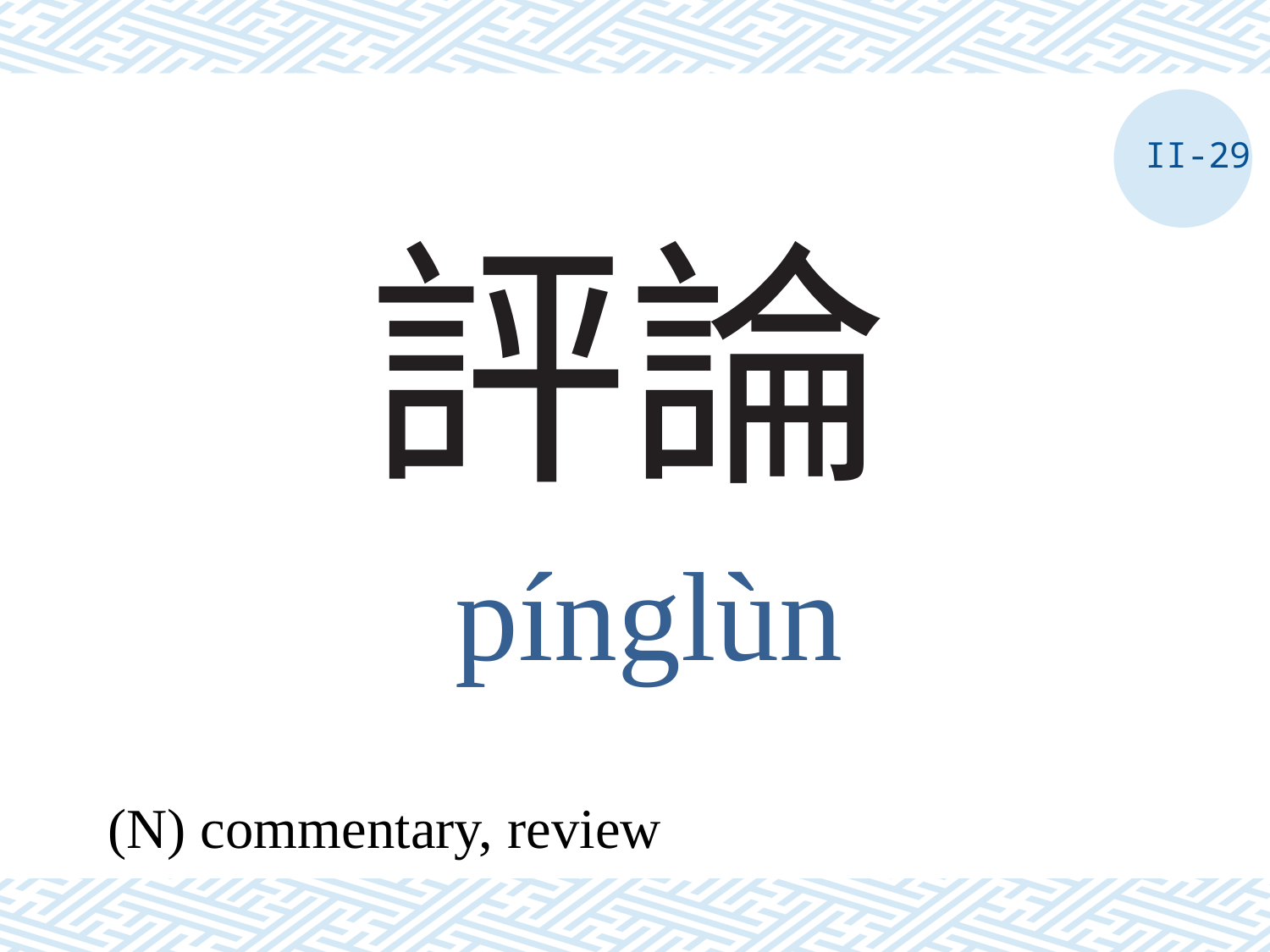

II-29

# 評論
pínglùn
(N) commentary, review